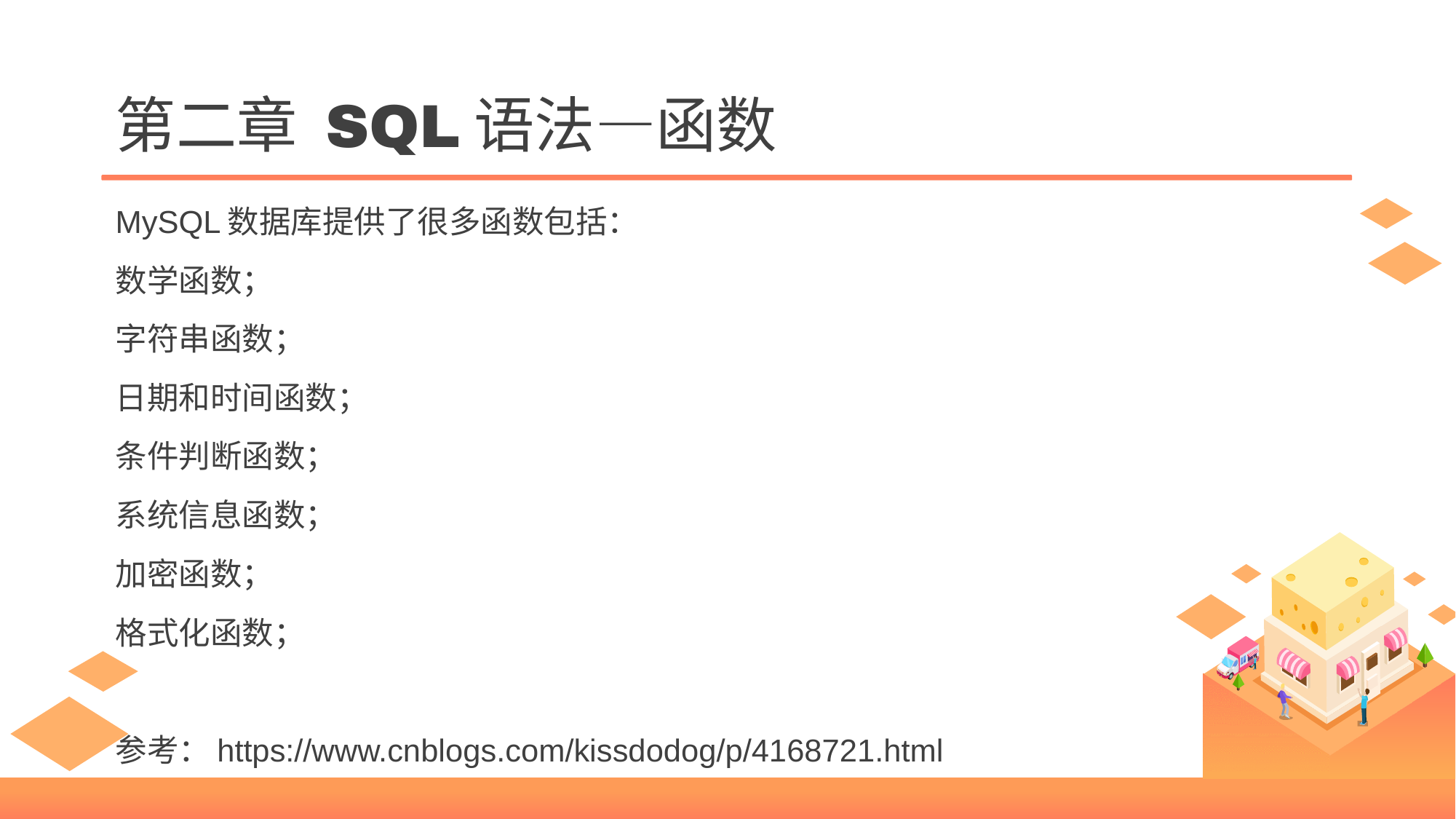

# 第二章 SQL语法—函数
MySQL数据库提供了很多函数包括：
数学函数；
字符串函数；
日期和时间函数；
条件判断函数；
系统信息函数；
加密函数；
格式化函数；

参考：https://www.cnblogs.com/kissdodog/p/4168721.html